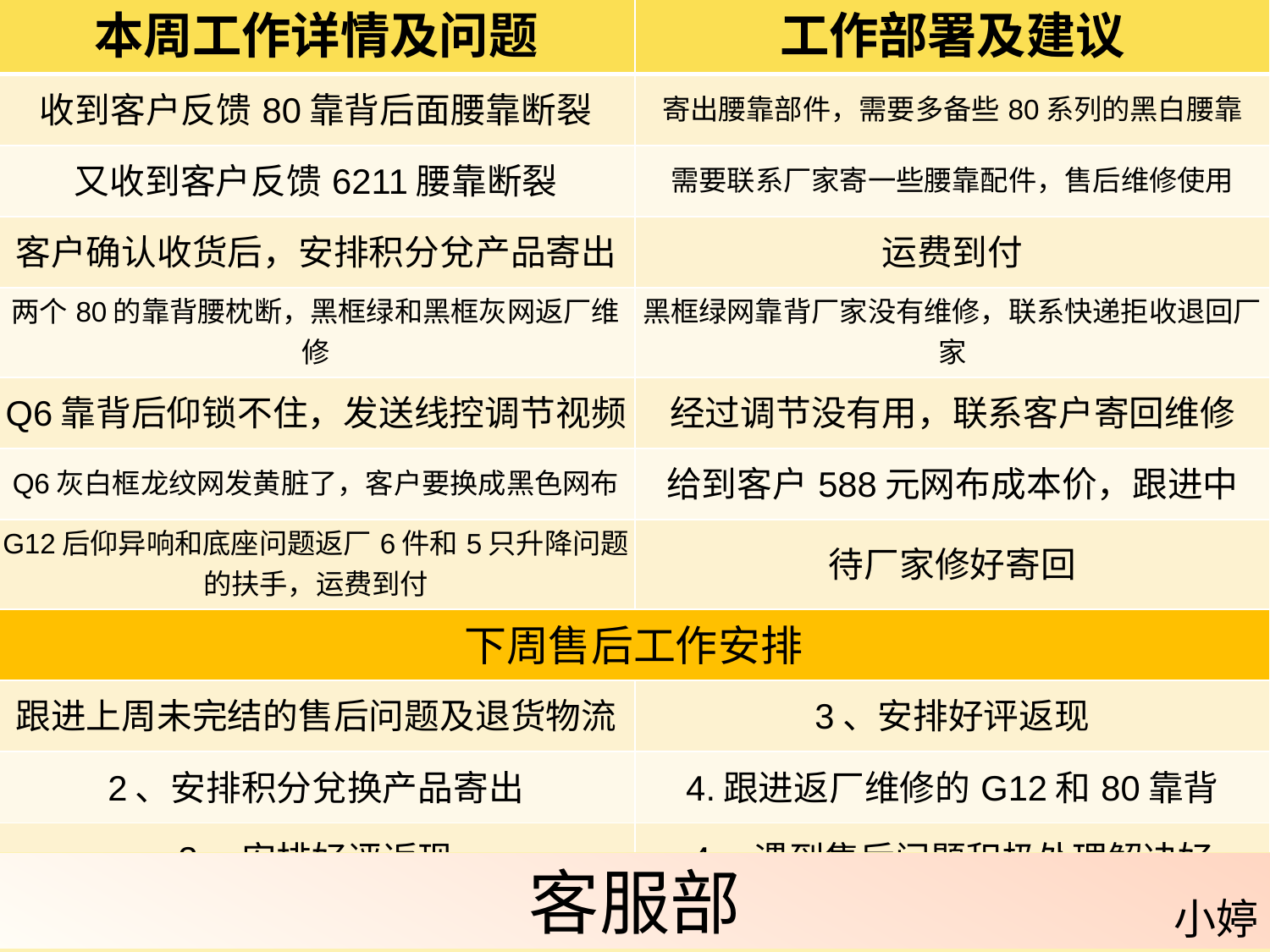

| 本周工作详情及问题 | 工作部署及建议 |
| --- | --- |
| 收到客户反馈80靠背后面腰靠断裂 | 寄出腰靠部件，需要多备些80系列的黑白腰靠 |
| 又收到客户反馈6211腰靠断裂 | 需要联系厂家寄一些腰靠配件，售后维修使用 |
| 客户确认收货后，安排积分兌产品寄出 | 运费到付 |
| 两个80的靠背腰枕断，黑框绿和黑框灰网返厂维修 | 黑框绿网靠背厂家没有维修，联系快递拒收退回厂家 |
| Q6靠背后仰锁不住，发送线控调节视频 | 经过调节没有用，联系客户寄回维修 |
| Q6灰白框龙纹网发黄脏了，客户要换成黑色网布 | 给到客户588元网布成本价，跟进中 |
| G12后仰异响和底座问题返厂6件和5只升降问题的扶手，运费到付 | 待厂家修好寄回 |
| 下周售后工作安排 |  |
| 跟进上周未完结的售后问题及退货物流 | 3、安排好评返现 |
| 2、安排积分兌换产品寄出 | 4.跟进返厂维修的G12和80靠背 |
| 3、安排好评返现 | 4、遇到售后问题积极处理解决好 |
客服部
小婷